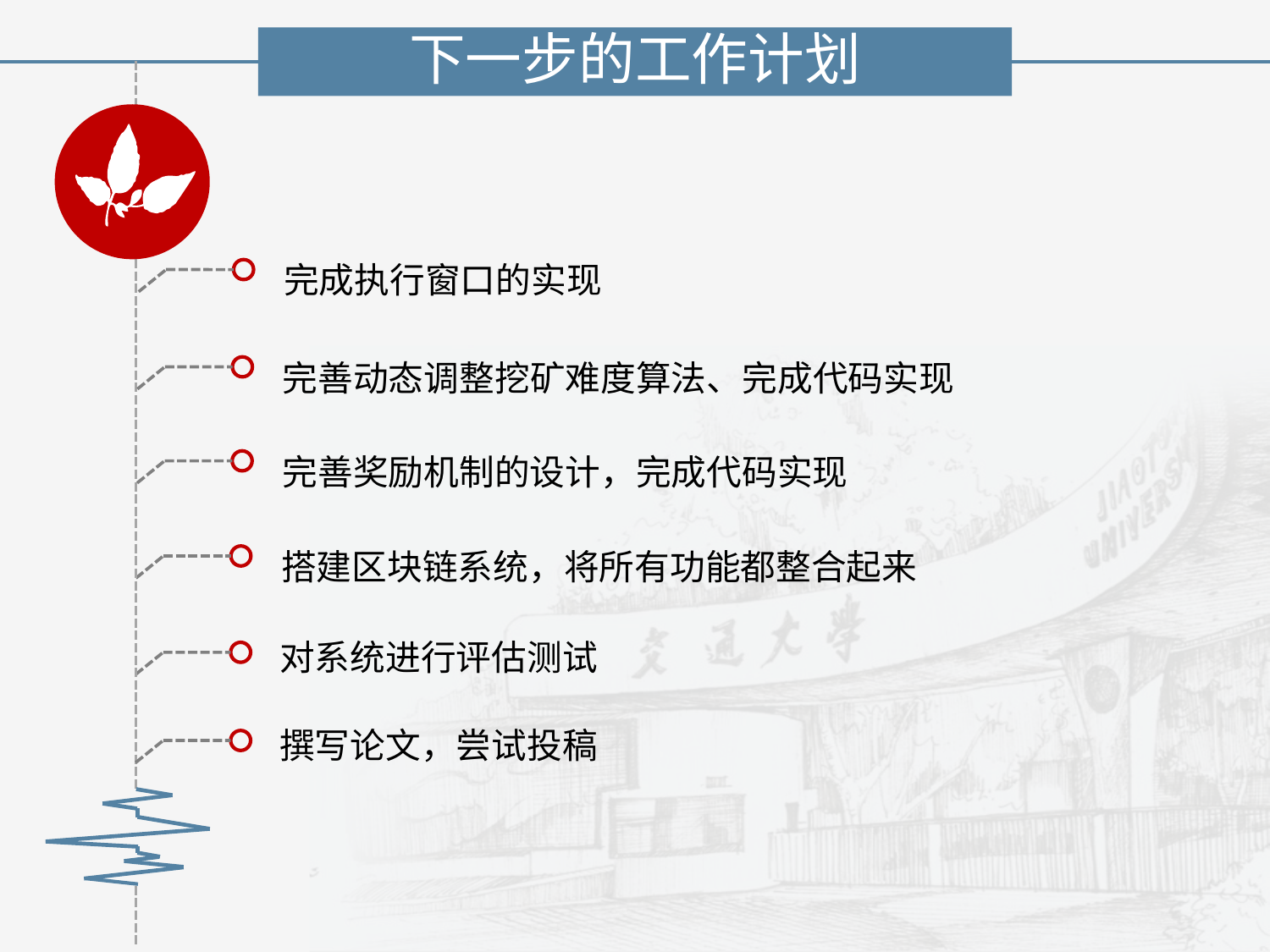

下一步的工作计划

完成执行窗口的实现

完善动态调整挖矿难度算法、完成代码实现

完善奖励机制的设计，完成代码实现

搭建区块链系统，将所有功能都整合起来

对系统进行评估测试

撰写论文，尝试投稿